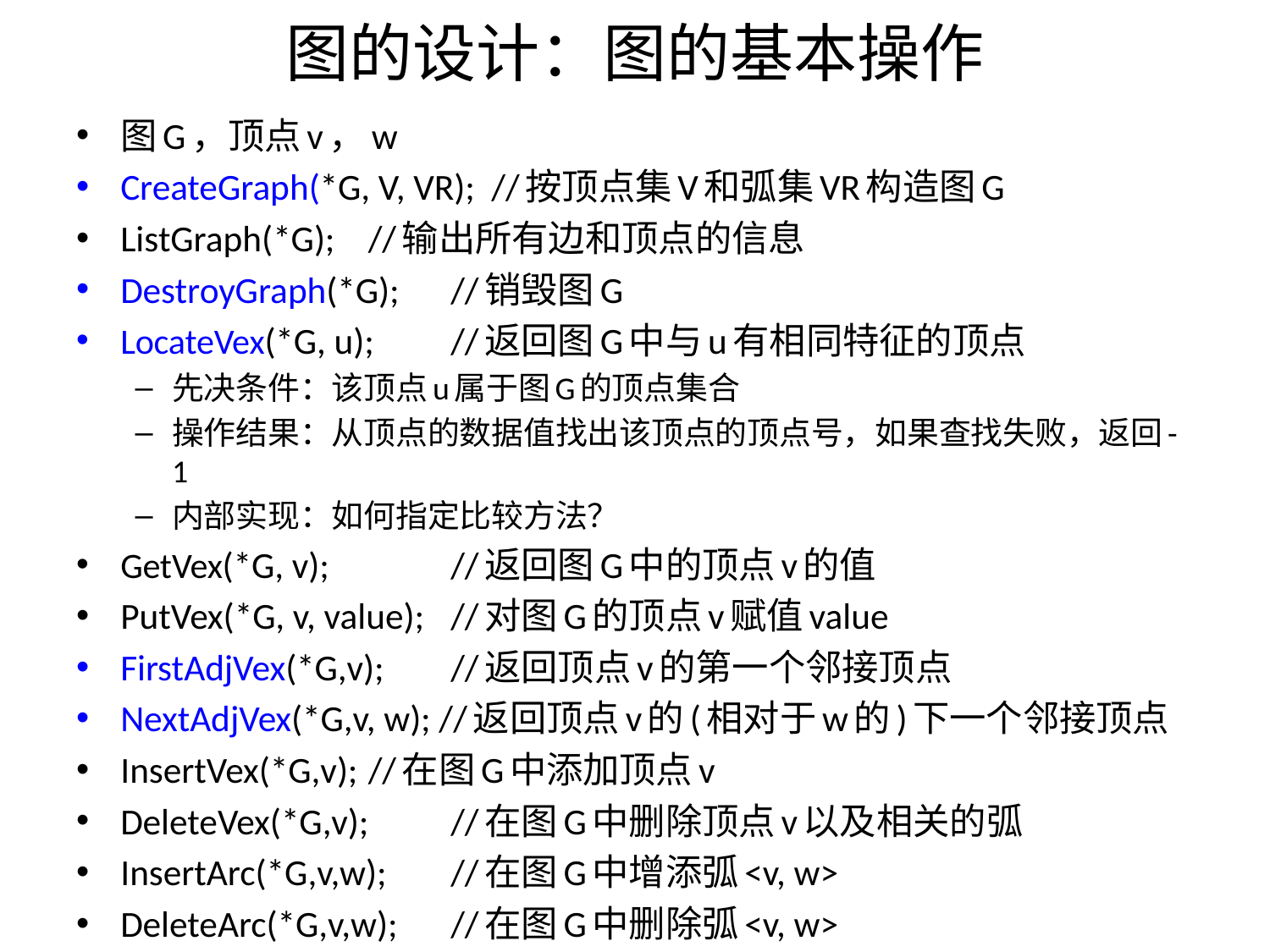

# 图的设计：图的基本操作
图G，顶点v，w
CreateGraph(*G, V, VR);  //按顶点集V和弧集VR构造图G
ListGraph(*G); 	//输出所有边和顶点的信息
DestroyGraph(*G);	//销毁图G
LocateVex(*G, u);  	//返回图G中与u有相同特征的顶点
先决条件：该顶点u属于图G的顶点集合
操作结果：从顶点的数据值找出该顶点的顶点号，如果查找失败，返回-1
内部实现：如何指定比较方法？
GetVex(*G, v);     	//返回图G中的顶点v的值
PutVex(*G, v, value); 	//对图G的顶点v赋值value
FirstAdjVex(*G,v); 	//返回顶点v的第一个邻接顶点
NextAdjVex(*G,v, w); //返回顶点v的(相对于w的)下一个邻接顶点
InsertVex(*G,v); 	//在图G中添加顶点v
DeleteVex(*G,v); 	//在图G中删除顶点v以及相关的弧
InsertArc(*G,v,w);	//在图G中增添弧<v, w>
DeleteArc(*G,v,w); 	//在图G中删除弧<v, w>